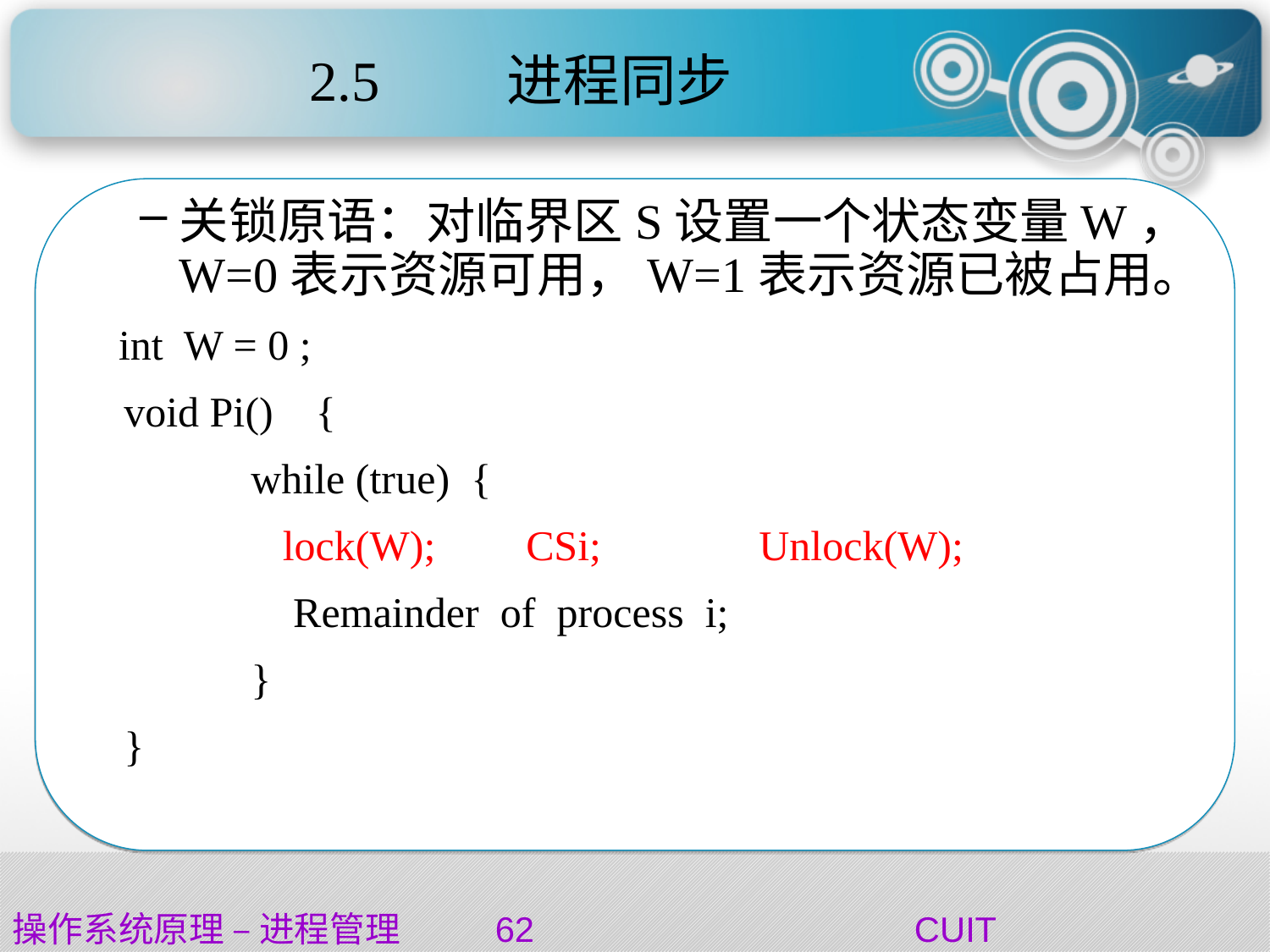

# 2.5	     进程同步
关锁原语：对临界区S设置一个状态变量W，W=0表示资源可用，W=1表示资源已被占用。
    int  W = 0 ;
	void Pi()    {
		while (true)  {
		   lock(W);	  CSi;	  	Unlock(W);
		    Remainder  of  process  i;
		}
 	}